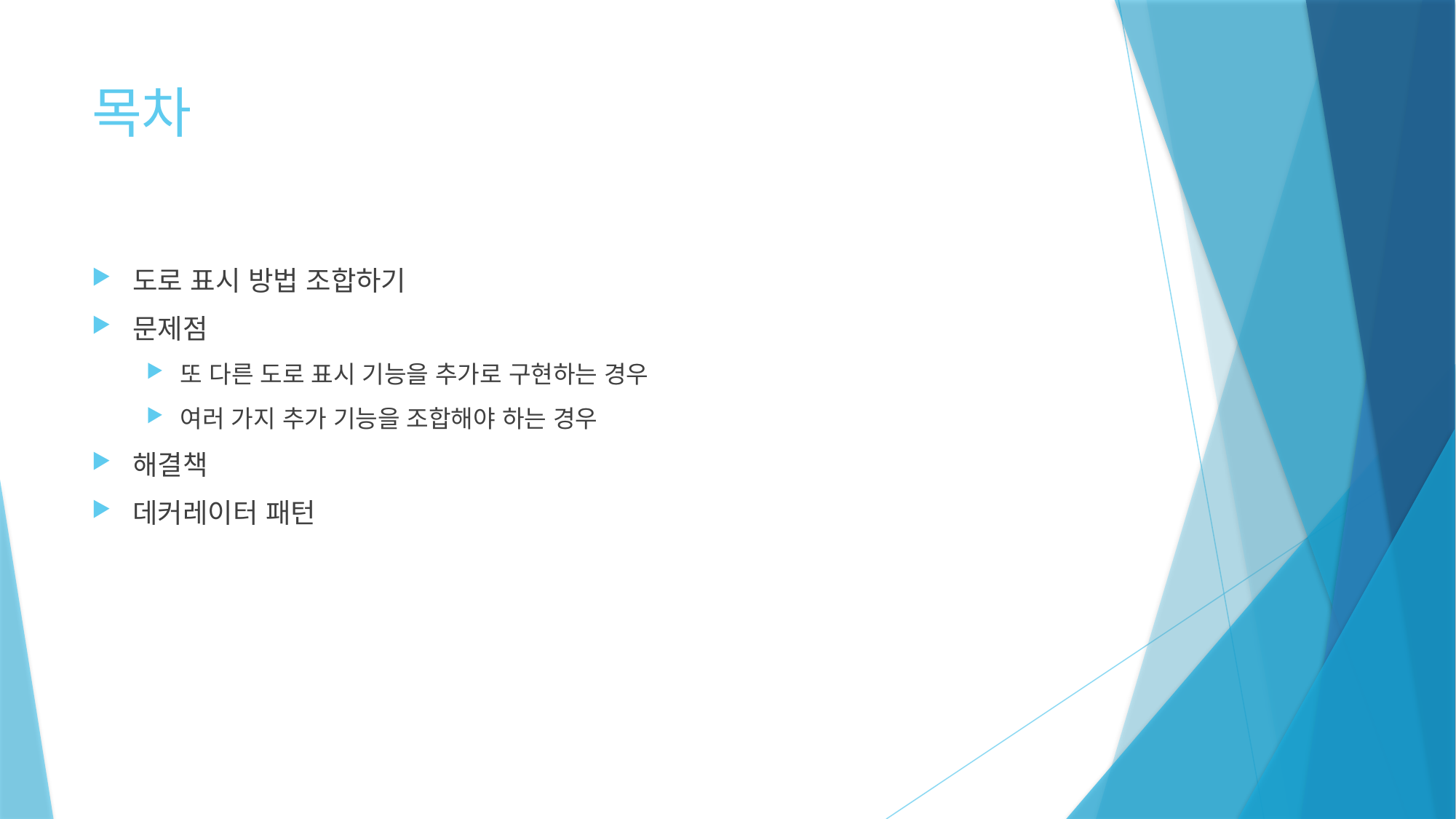

# 목차
도로 표시 방법 조합하기
문제점
또 다른 도로 표시 기능을 추가로 구현하는 경우
여러 가지 추가 기능을 조합해야 하는 경우
해결책
데커레이터 패턴